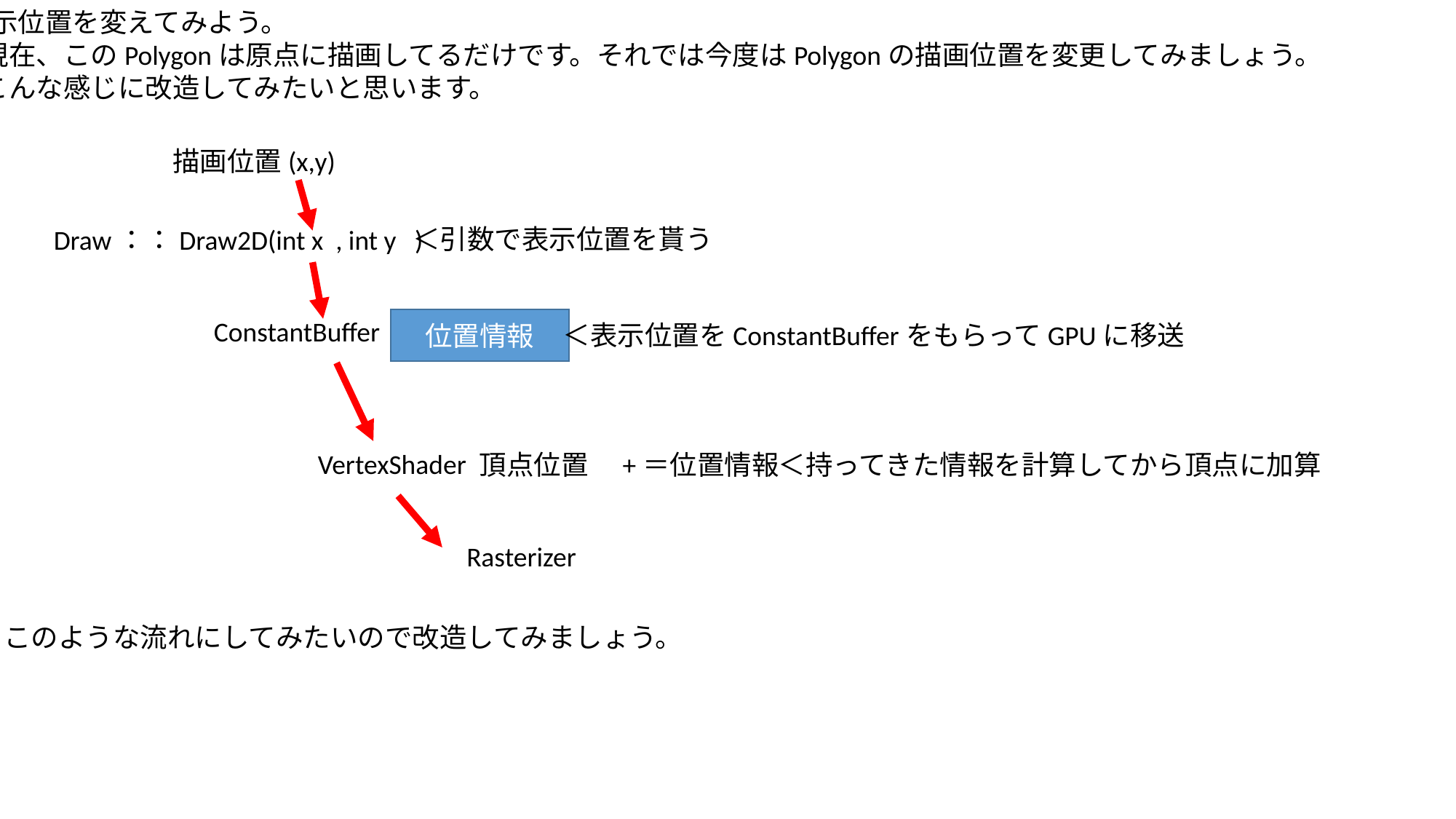

・表示位置を変えてみよう。
　現在、このPolygonは原点に描画してるだけです。それでは今度はPolygonの描画位置を変更してみましょう。
　こんな感じに改造してみたいと思います。
描画位置(x,y)
＜引数で表示位置を貰う
Draw：：Draw2D(int x  , int y   )
ConstantBuffer
位置情報
＜表示位置をConstantBufferをもらってGPUに移送
VertexShader
頂点位置　+＝位置情報
＜持ってきた情報を計算してから頂点に加算
Rasterizer
このような流れにしてみたいので改造してみましょう。